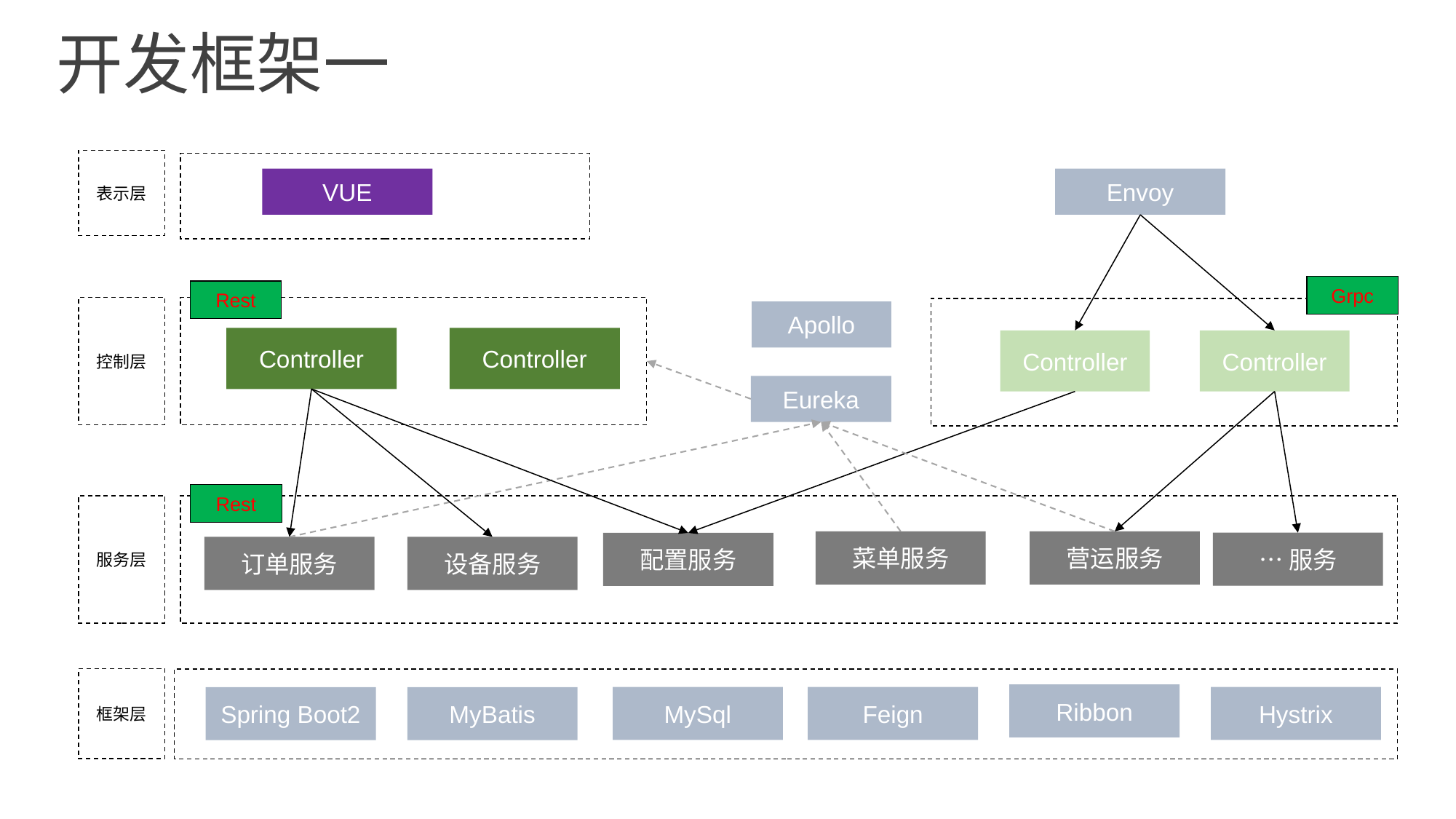

# 开发框架一
表示层

VUE
Envoy
Grpc
Rest
控制层

Apollo
Controller
Controller
Controller
Controller
Eureka
Rest
服务层

菜单服务
营运服务
…服务
配置服务
订单服务
设备服务
框架层

Ribbon
Feign
Hystrix
MySql
Spring Boot2
MyBatis